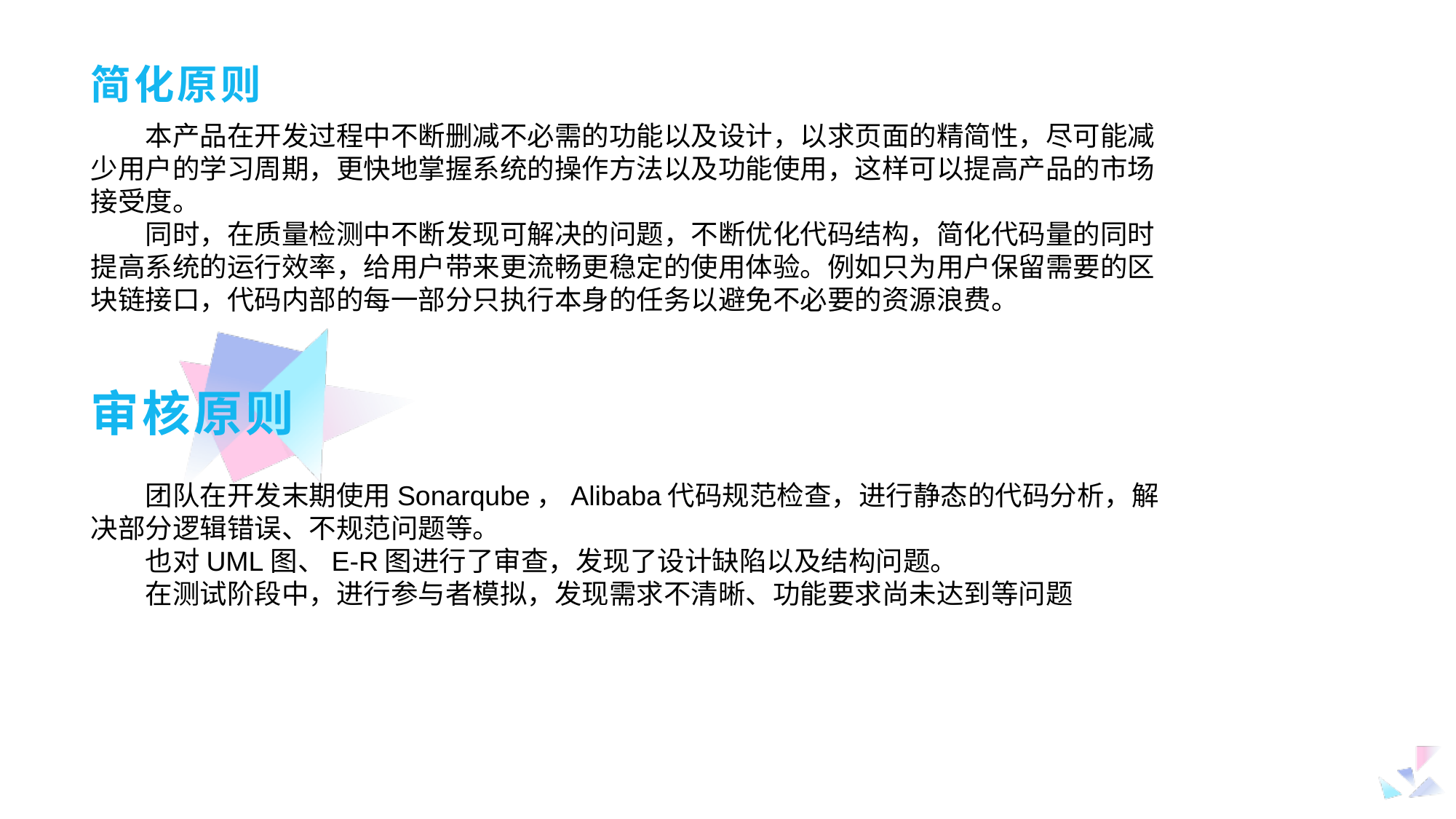

# 简化原则
本产品在开发过程中不断删减不必需的功能以及设计，以求页面的精简性，尽可能减少用户的学习周期，更快地掌握系统的操作方法以及功能使用，这样可以提高产品的市场接受度。
同时，在质量检测中不断发现可解决的问题，不断优化代码结构，简化代码量的同时提高系统的运行效率，给用户带来更流畅更稳定的使用体验。例如只为用户保留需要的区块链接口，代码内部的每一部分只执行本身的任务以避免不必要的资源浪费。
审核原则
团队在开发末期使用Sonarqube，Alibaba代码规范检查，进行静态的代码分析，解决部分逻辑错误、不规范问题等。
也对UML图、E-R图进行了审查，发现了设计缺陷以及结构问题。
在测试阶段中，进行参与者模拟，发现需求不清晰、功能要求尚未达到等问题